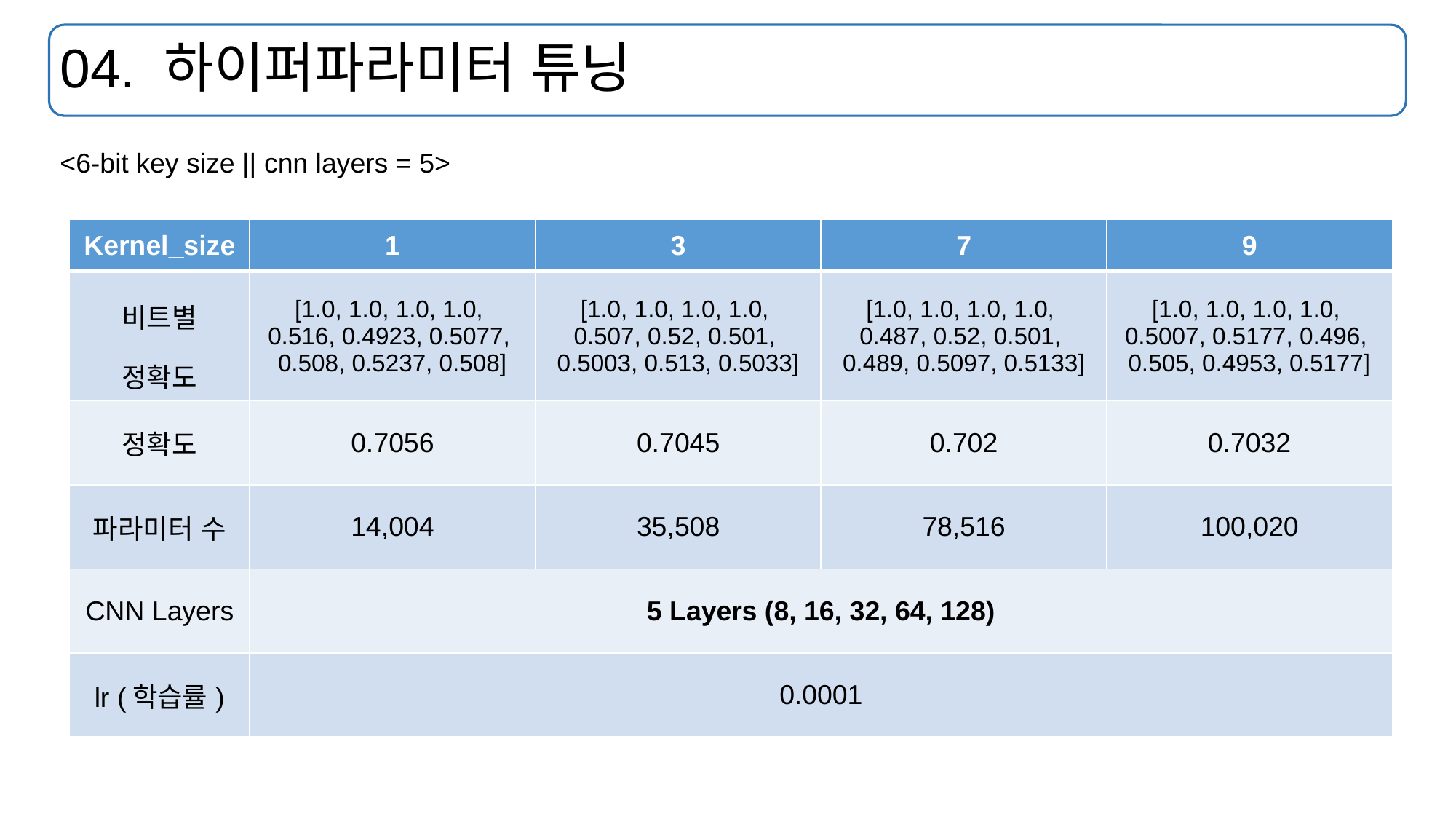

# 04. 하이퍼파라미터 튜닝
<6-bit key size || cnn layers = 5>
| Kernel\_size | 1 | 3 | 7 | 9 |
| --- | --- | --- | --- | --- |
| 비트별 정확도 | [1.0, 1.0, 1.0, 1.0, 0.516, 0.4923, 0.5077, 0.508, 0.5237, 0.508] | [1.0, 1.0, 1.0, 1.0, 0.507, 0.52, 0.501, 0.5003, 0.513, 0.5033] | [1.0, 1.0, 1.0, 1.0, 0.487, 0.52, 0.501, 0.489, 0.5097, 0.5133] | [1.0, 1.0, 1.0, 1.0, 0.5007, 0.5177, 0.496, 0.505, 0.4953, 0.5177] |
| 정확도 | 0.7056 | 0.7045 | 0.702 | 0.7032 |
| 파라미터 수 | 14,004 | 35,508 | 78,516 | 100,020 |
| CNN Layers | 5 Layers (8, 16, 32, 64, 128) |  |  |  |
| lr (학습률) | 0.0001 |  |  |  |